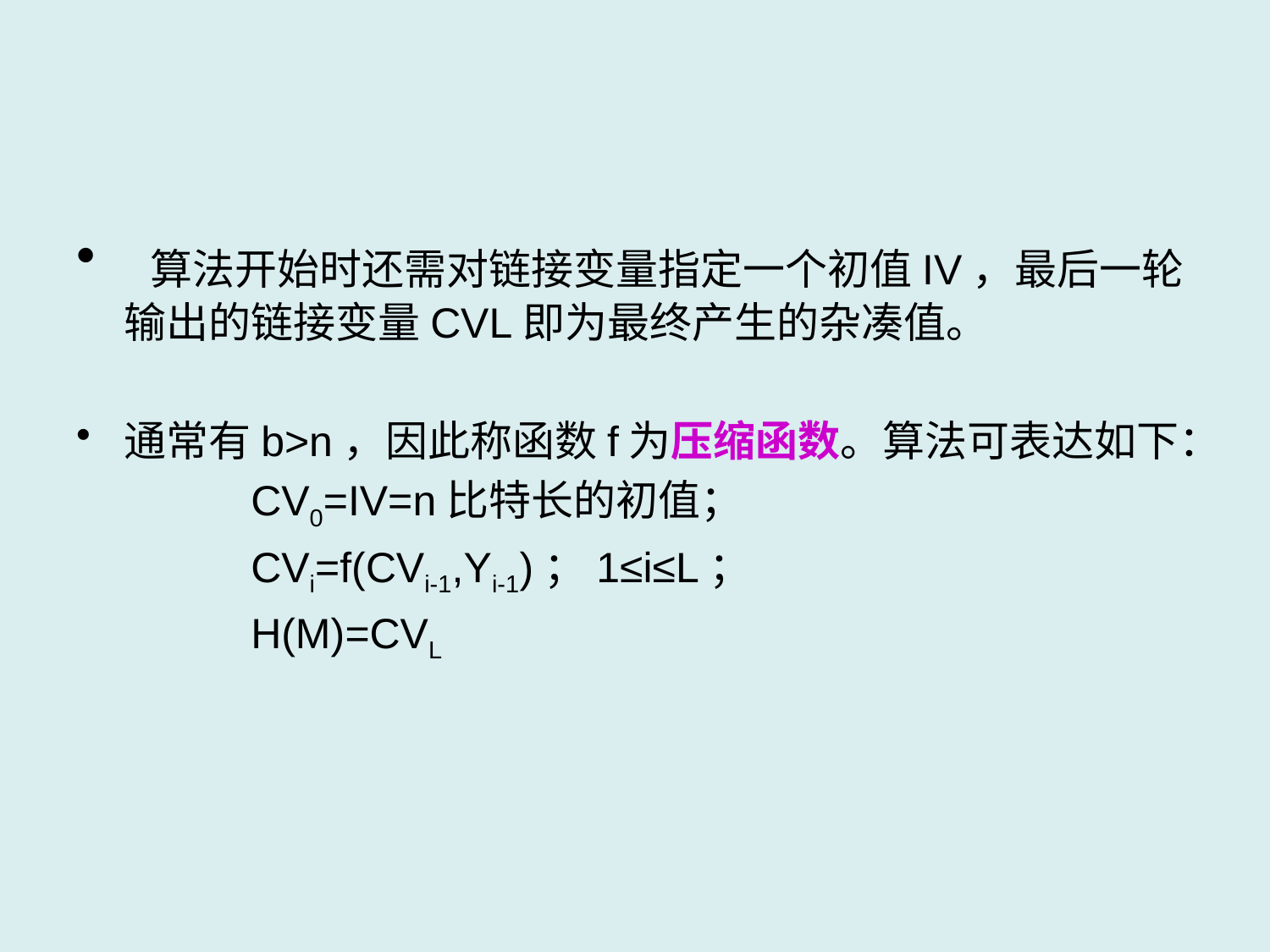

算法开始时还需对链接变量指定一个初值IV，最后一轮输出的链接变量CVL即为最终产生的杂凑值。

通常有b>n，因此称函数f为压缩函数。算法可表达如下：
		CV0=IV=n比特长的初值；
		CVi=f(CVi-1,Yi-1)；1≤i≤L；
		H(M)=CVL